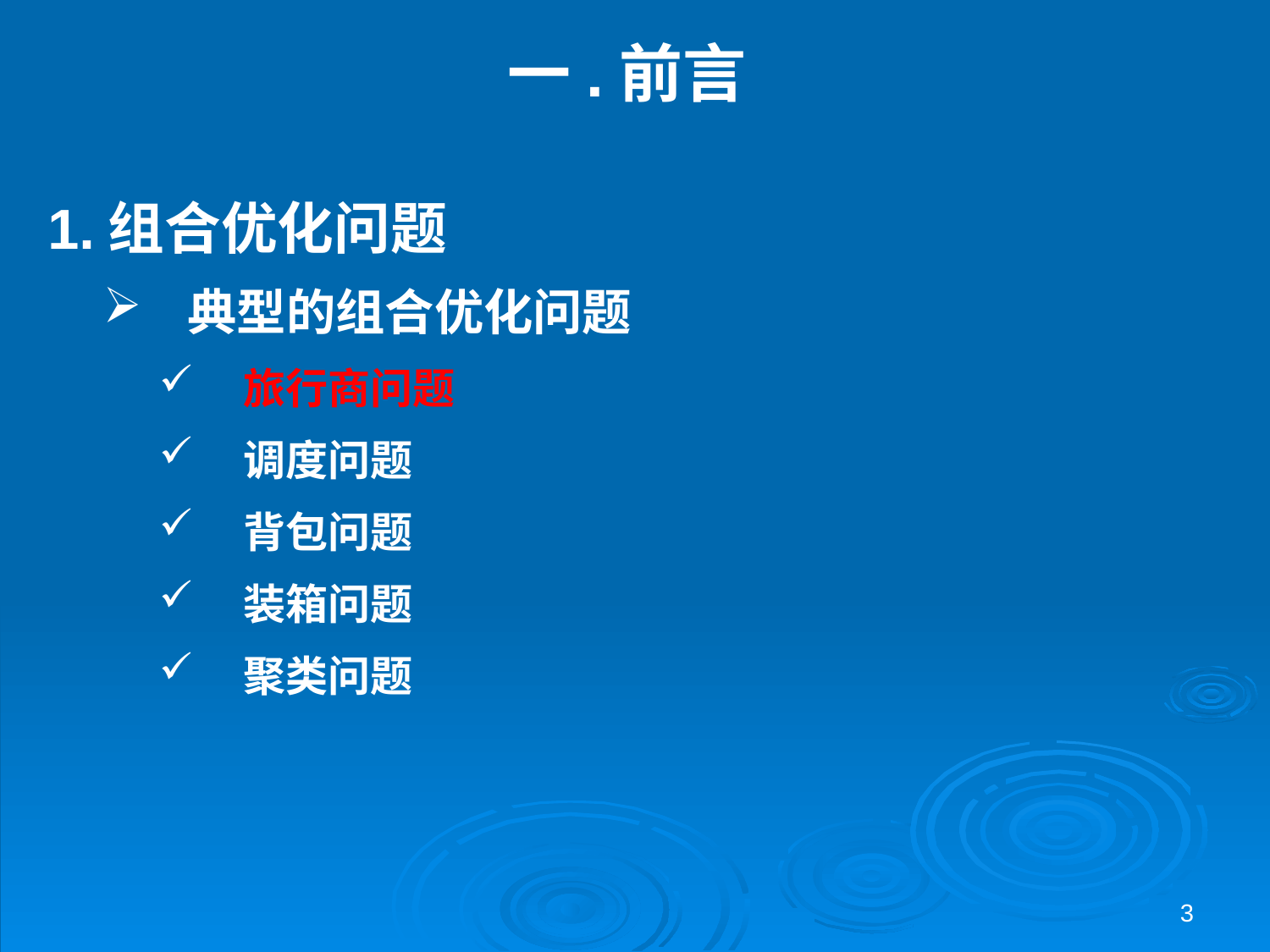

# 一.前言
1.组合优化问题
典型的组合优化问题
旅行商问题
调度问题
背包问题
装箱问题
聚类问题

3